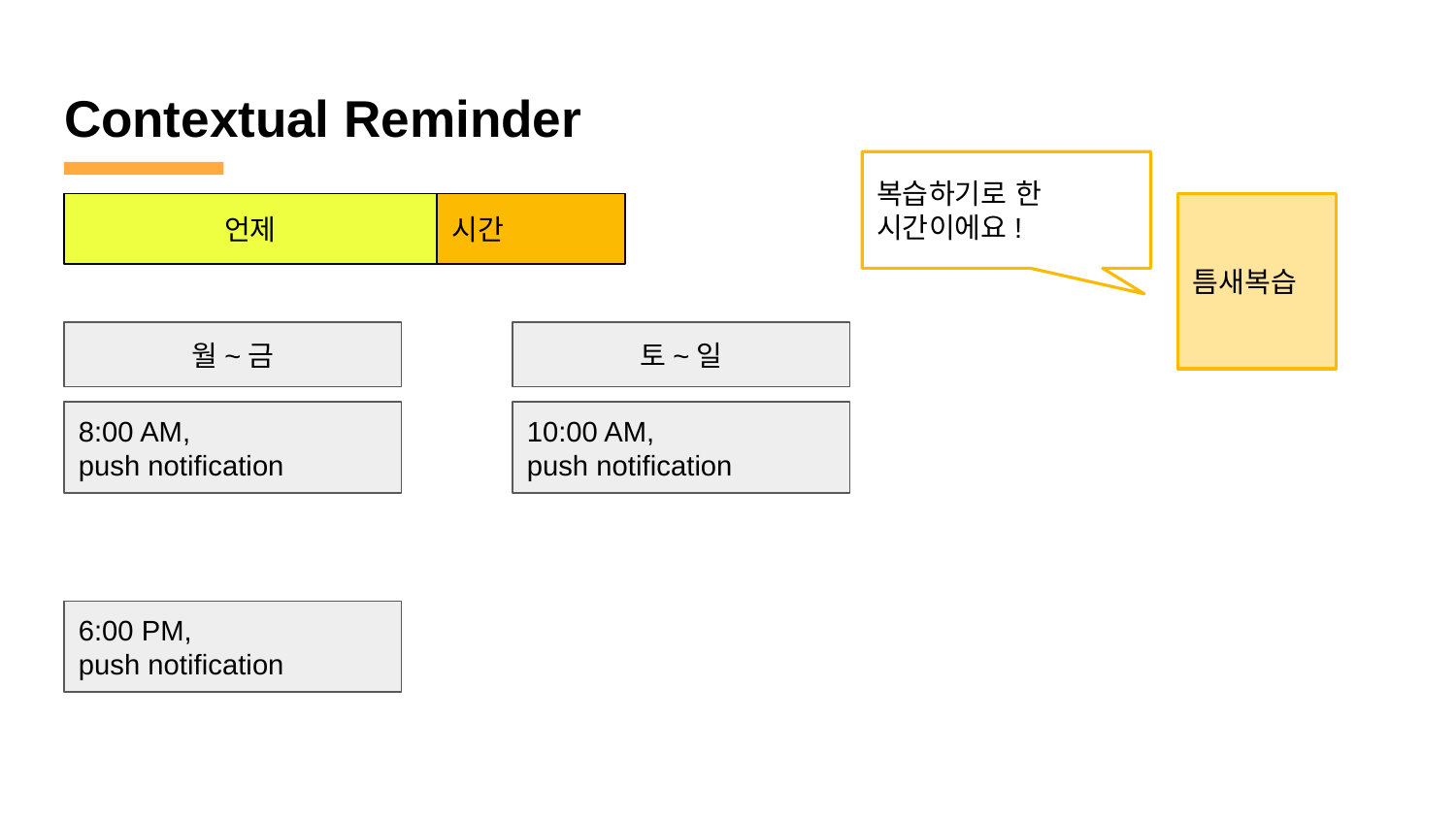

# Contextual Reminder
복습하기로 한 시간이에요!

언제
시간
틈새복습
월~금
토~일
8:00 AM,
push notification
10:00 AM,
push notification
6:00 PM,
push notification